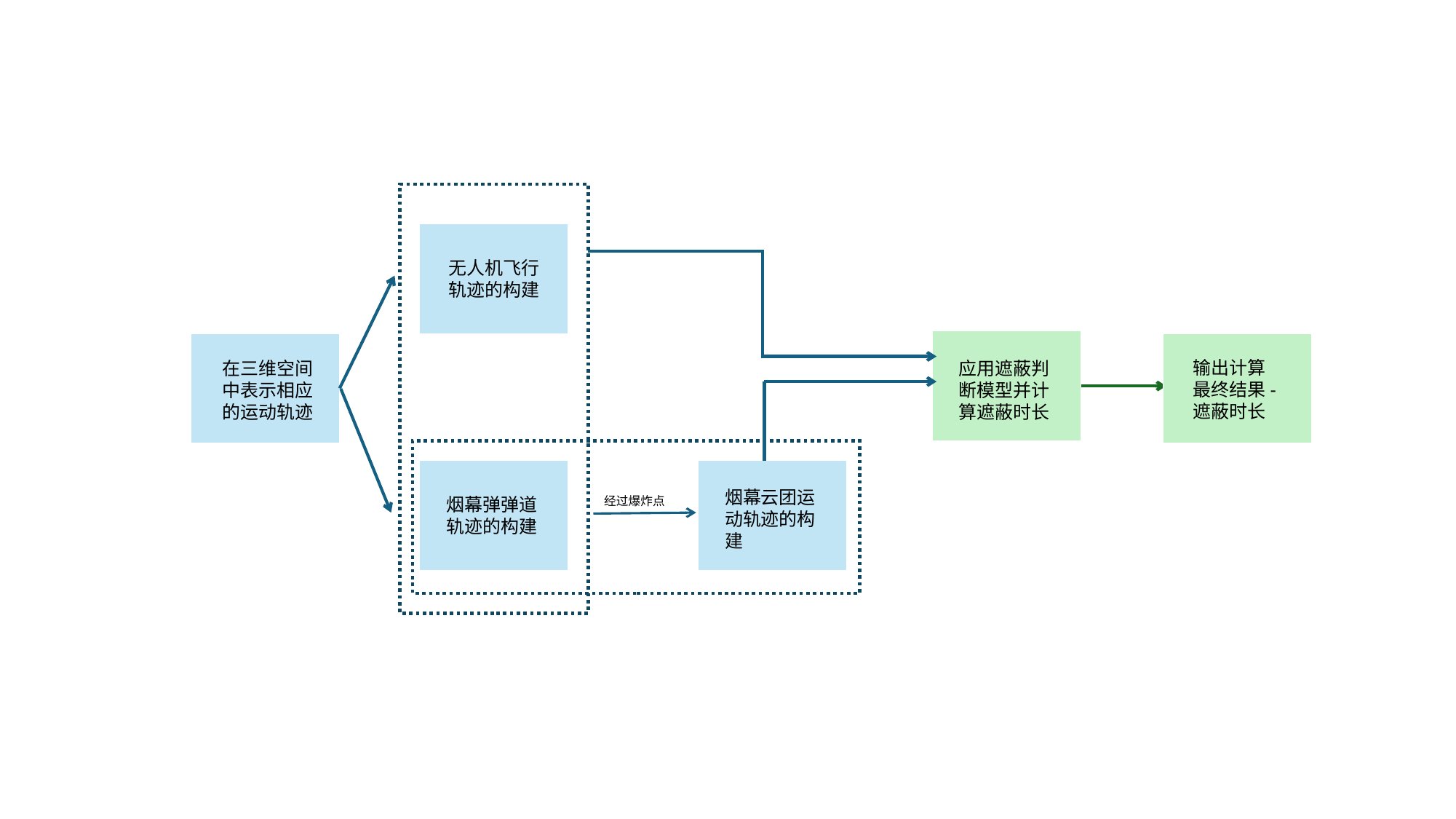

无人机飞行轨迹的构建

输出计算最终结果-遮蔽时长
在三维空间中表示相应的运动轨迹
应用遮蔽判断模型并计算遮蔽时长

烟幕云团运动轨迹的构建
烟幕弹弹道轨迹的构建
经过爆炸点